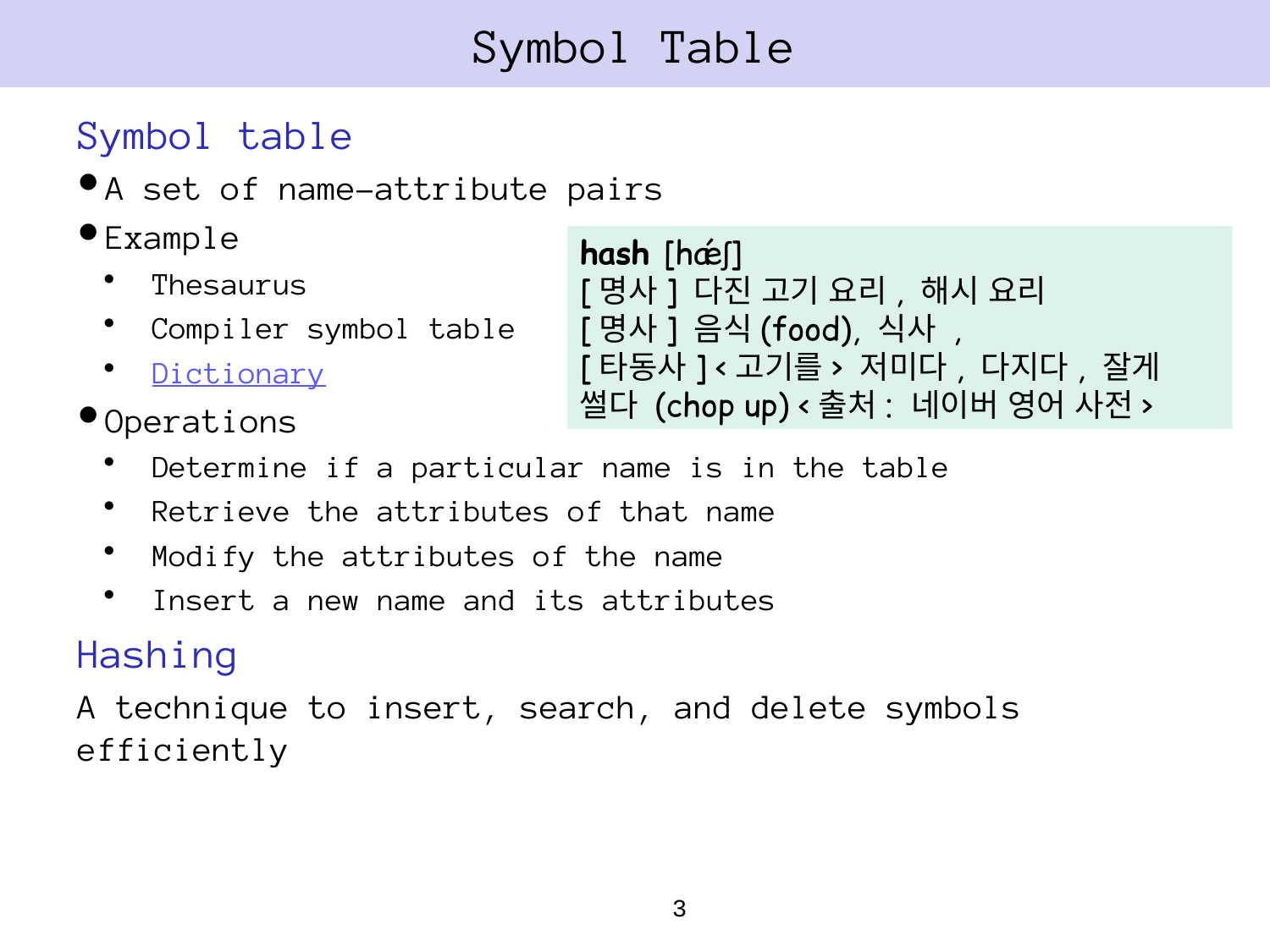

# Symbol Table
Symbol table
A set of name-attribute pairs
Example
Thesaurus
Compiler symbol table
Dictionary
Operations
Determine if a particular name is in the table
Retrieve the attributes of that name
Modify the attributes of the name
Insert a new name and its attributes
Hashing
A technique to insert, search, and delete symbols efficiently
hash [hǽʃ]
[명사] 다진 고기 요리, 해시 요리
[명사] 음식(food), 식사 ,
[타동사] <고기를> 저미다, 다지다, 잘게 썰다 (chop up) <출처: 네이버 영어 사전>
3